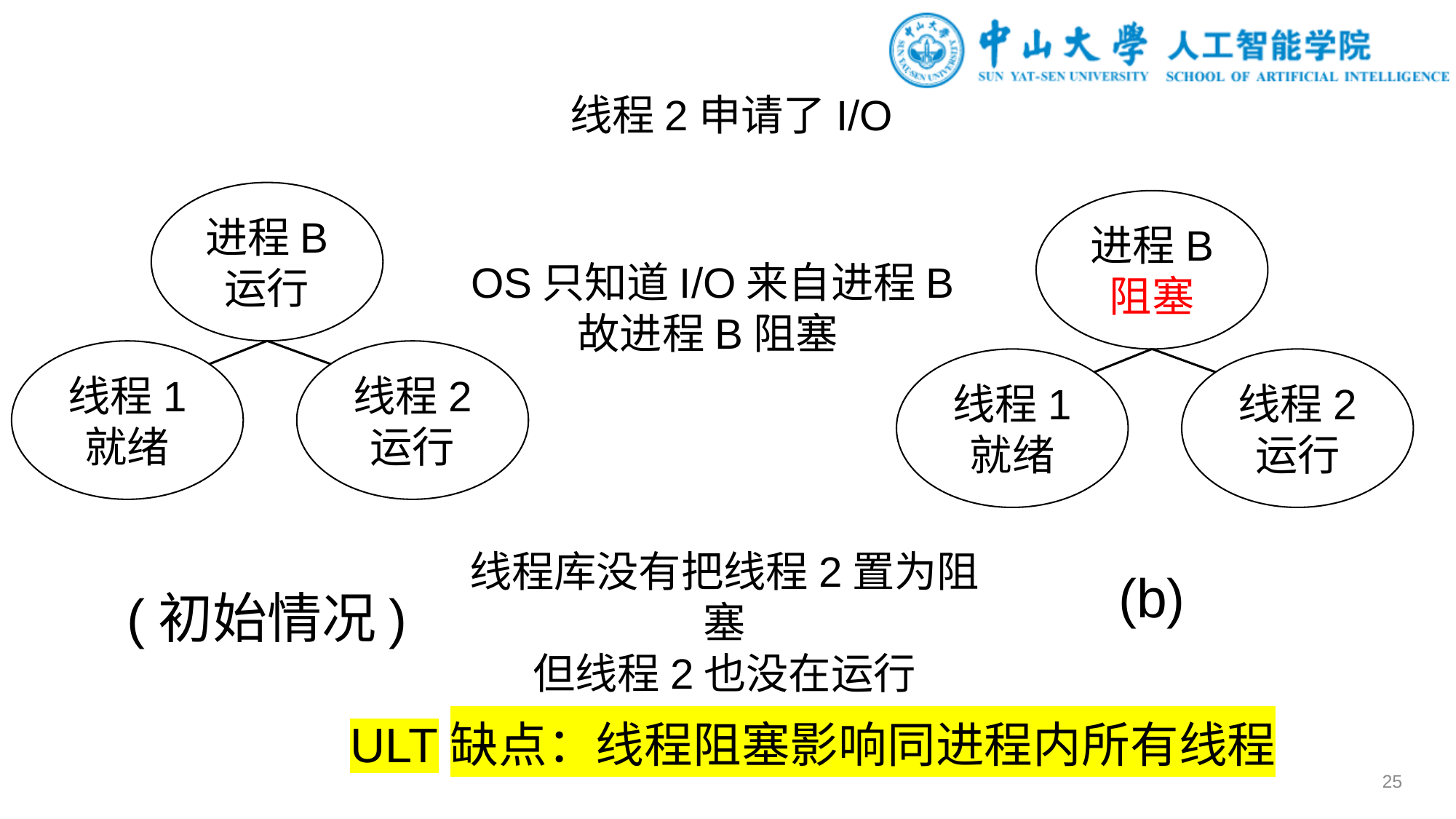

线程2申请了I/O
进程B
运行
进程B
阻塞
OS只知道I/O来自进程B
故进程B阻塞
线程1
就绪
线程2
运行
线程1
就绪
线程2
运行
线程库没有把线程2置为阻塞
但线程2也没在运行
(b)
(初始情况)
ULT缺点：线程阻塞影响同进程内所有线程
25